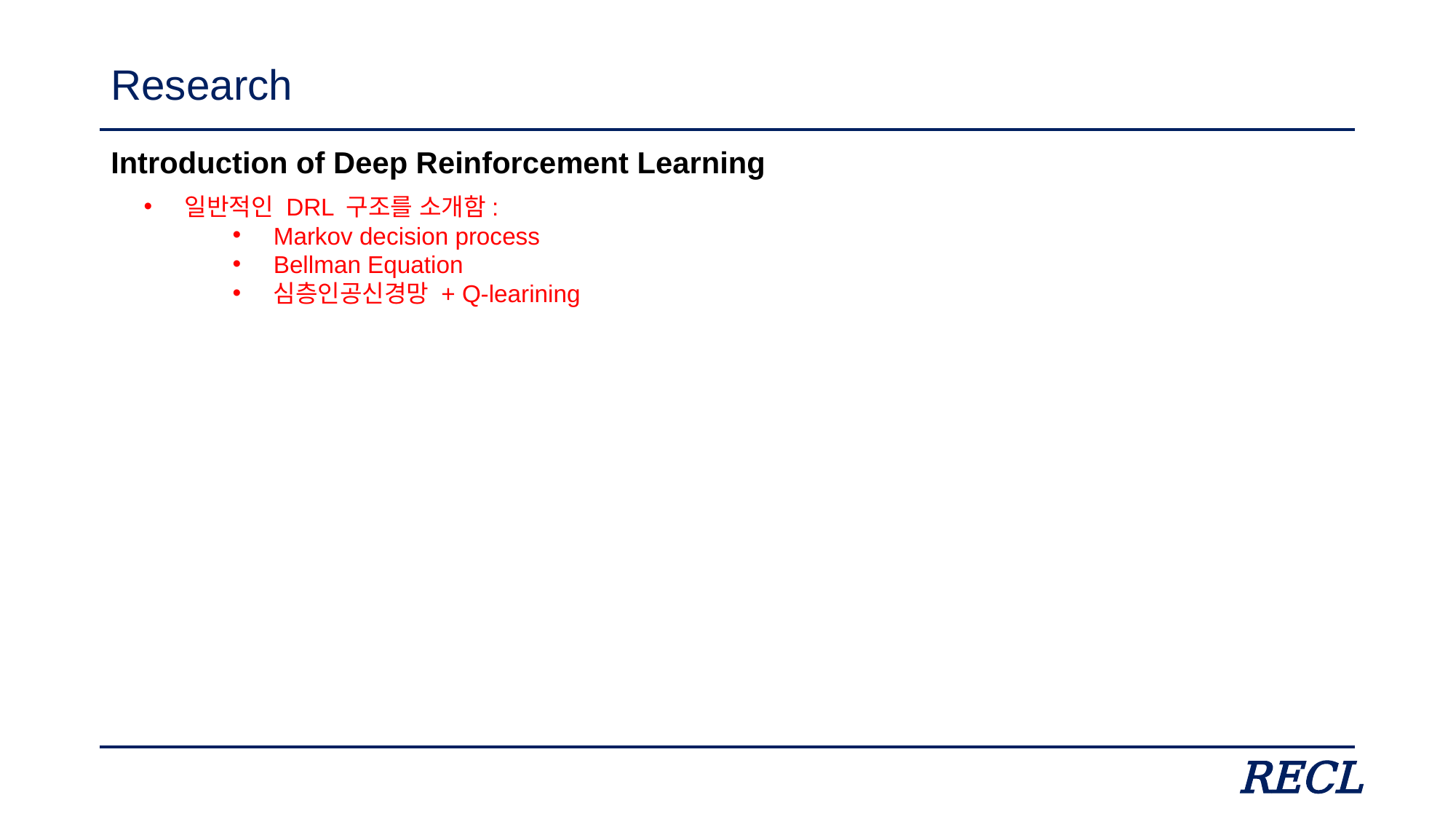

# Research
Introduction of Deep Reinforcement Learning

일반적인 DRL 구조를 소개함:
Markov decision process
Bellman Equation
심층인공신경망 + Q-learining
RECL